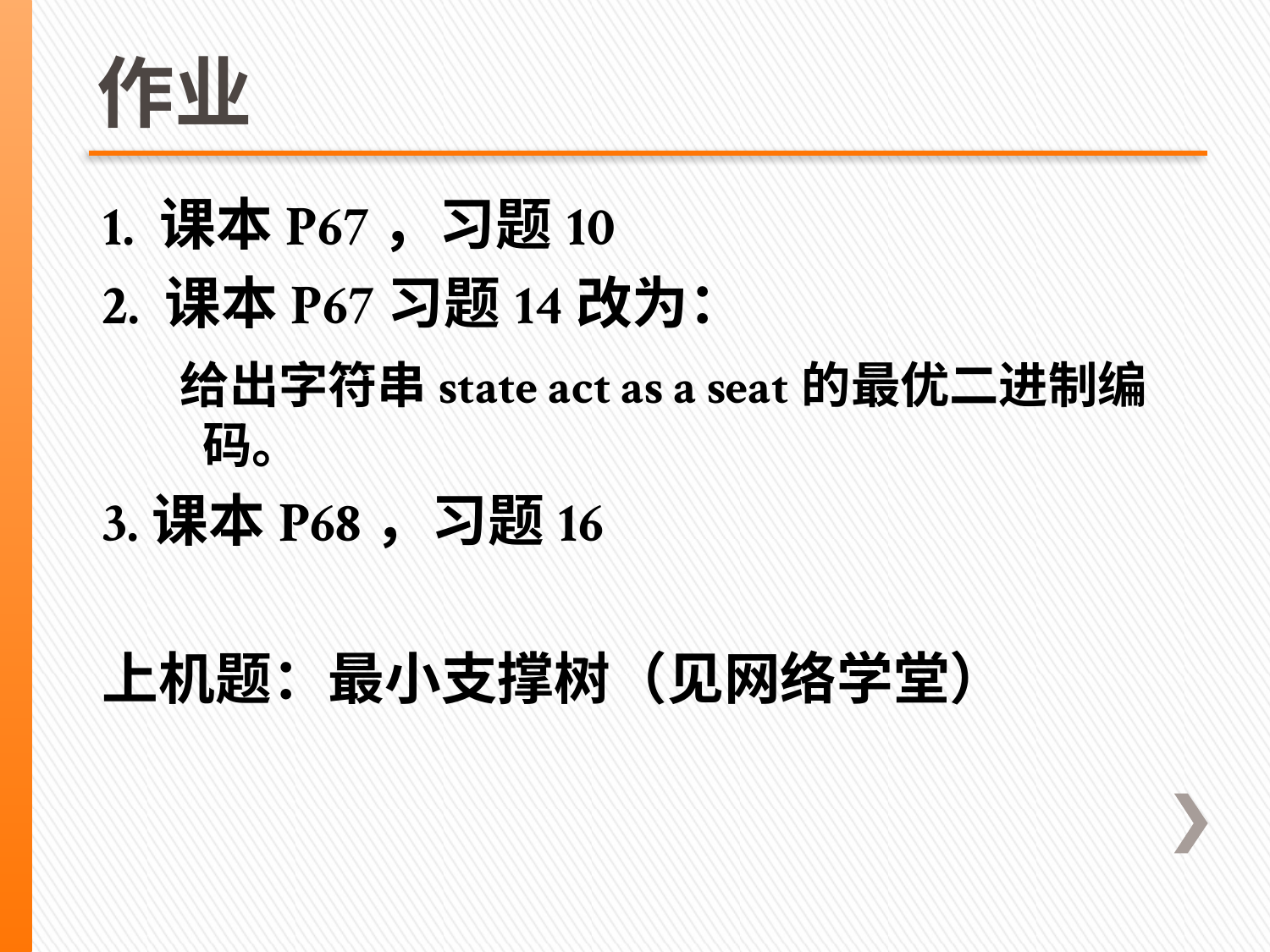

# 作业
1. 课本P67，习题10
2. 课本P67习题14改为：
     给出字符串state act as a seat的最优二进制编码。
3.课本P68，习题16

上机题：最小支撑树（见网络学堂）